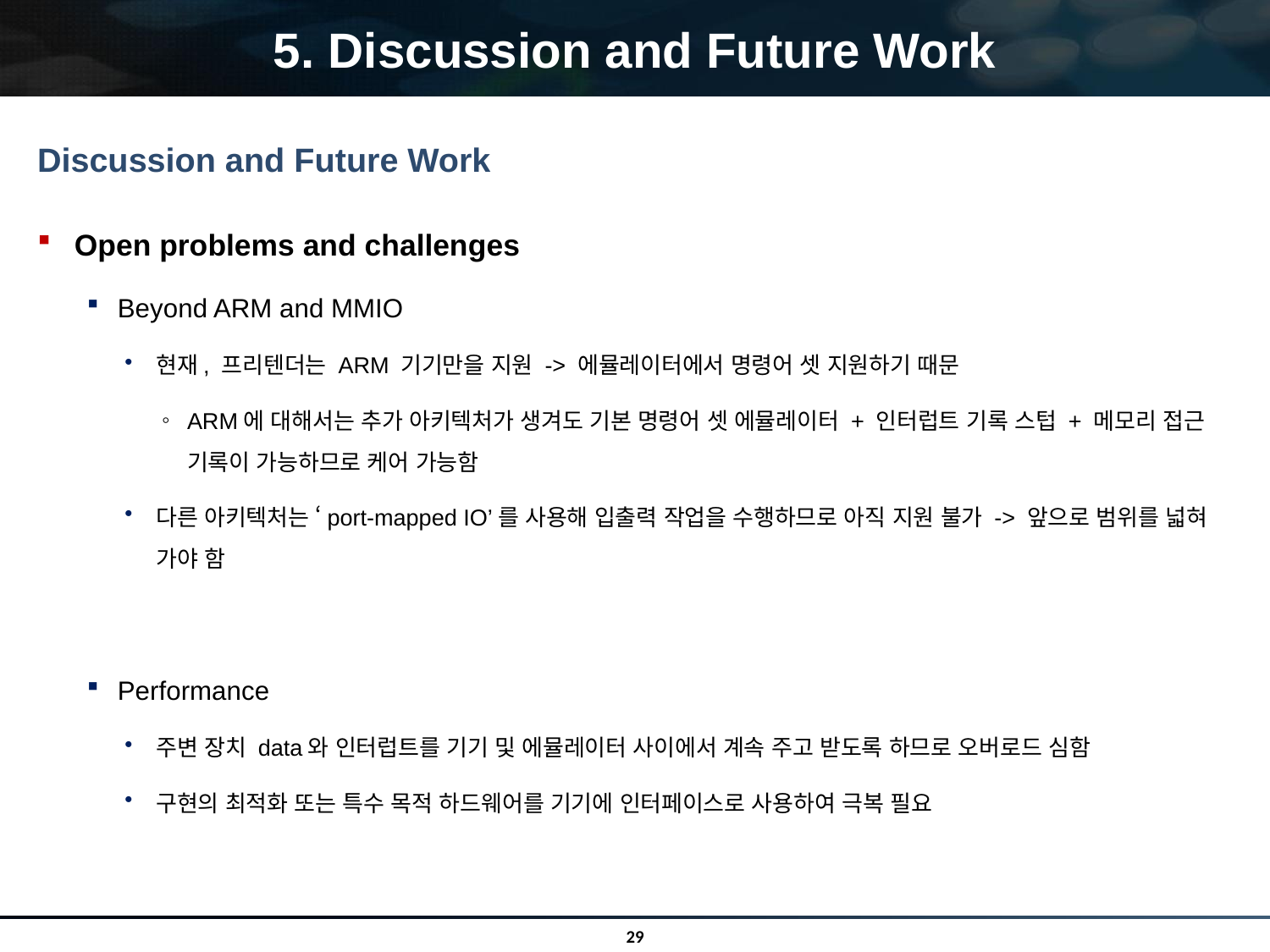

# 5. Discussion and Future Work
Discussion and Future Work
Open problems and challenges
Beyond ARM and MMIO
현재, 프리텐더는 ARM 기기만을 지원 -> 에뮬레이터에서 명령어 셋 지원하기 때문
ARM에 대해서는 추가 아키텍처가 생겨도 기본 명령어 셋 에뮬레이터 + 인터럽트 기록 스텁 + 메모리 접근 기록이 가능하므로 케어 가능함
다른 아키텍처는 ‘port-mapped IO’를 사용해 입출력 작업을 수행하므로 아직 지원 불가 -> 앞으로 범위를 넓혀 가야 함

Performance
주변 장치 data와 인터럽트를 기기 및 에뮬레이터 사이에서 계속 주고 받도록 하므로 오버로드 심함
구현의 최적화 또는 특수 목적 하드웨어를 기기에 인터페이스로 사용하여 극복 필요